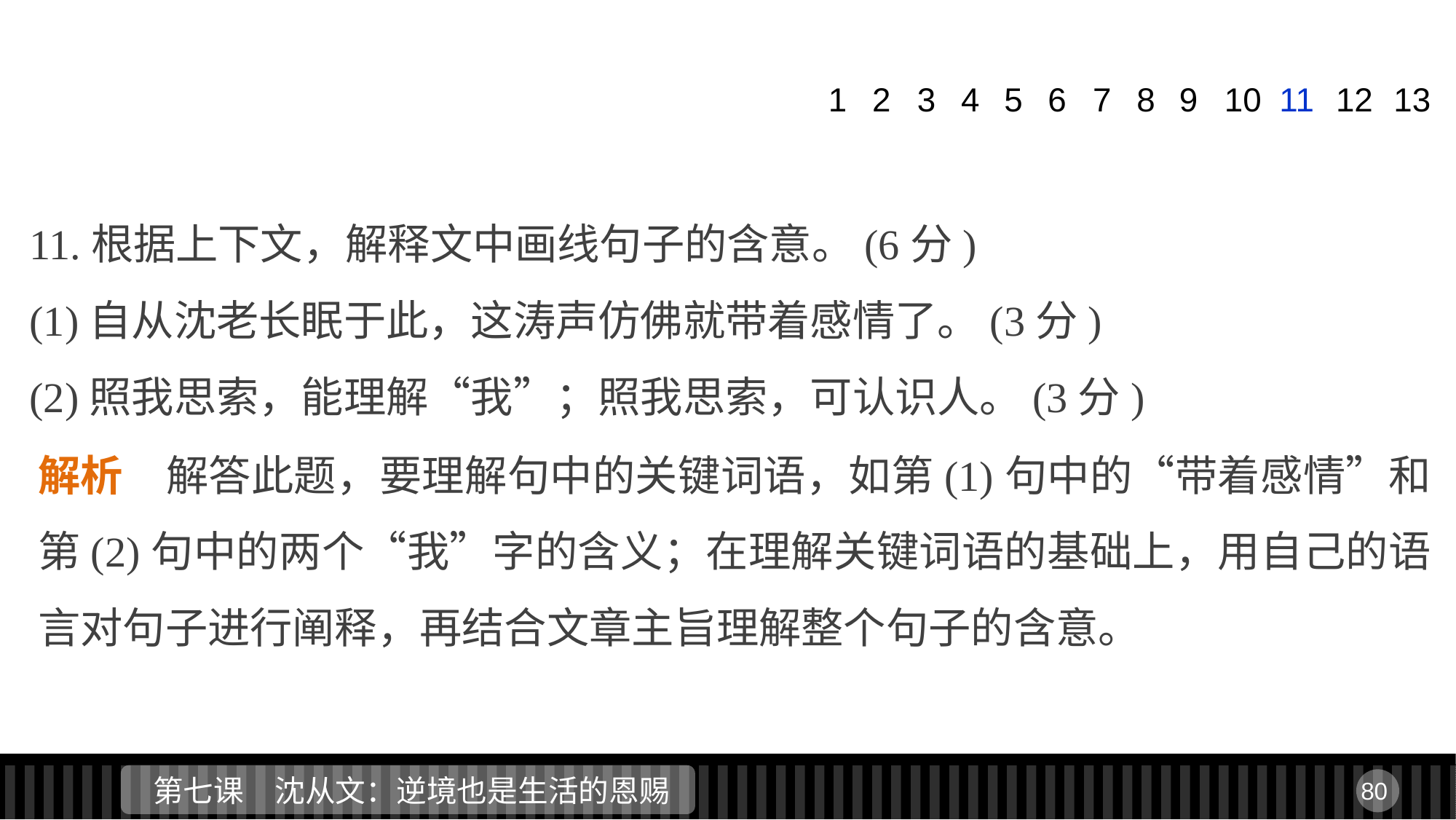

1
2
3
4
5
6
7
8
9
11
12
13
10
11.根据上下文，解释文中画线句子的含意。(6分)
(1)自从沈老长眠于此，这涛声仿佛就带着感情了。(3分)
(2)照我思索，能理解“我”；照我思索，可认识人。(3分)
解析　解答此题，要理解句中的关键词语，如第(1)句中的“带着感情”和第(2)句中的两个“我”字的含义；在理解关键词语的基础上，用自己的语言对句子进行阐释，再结合文章主旨理解整个句子的含意。